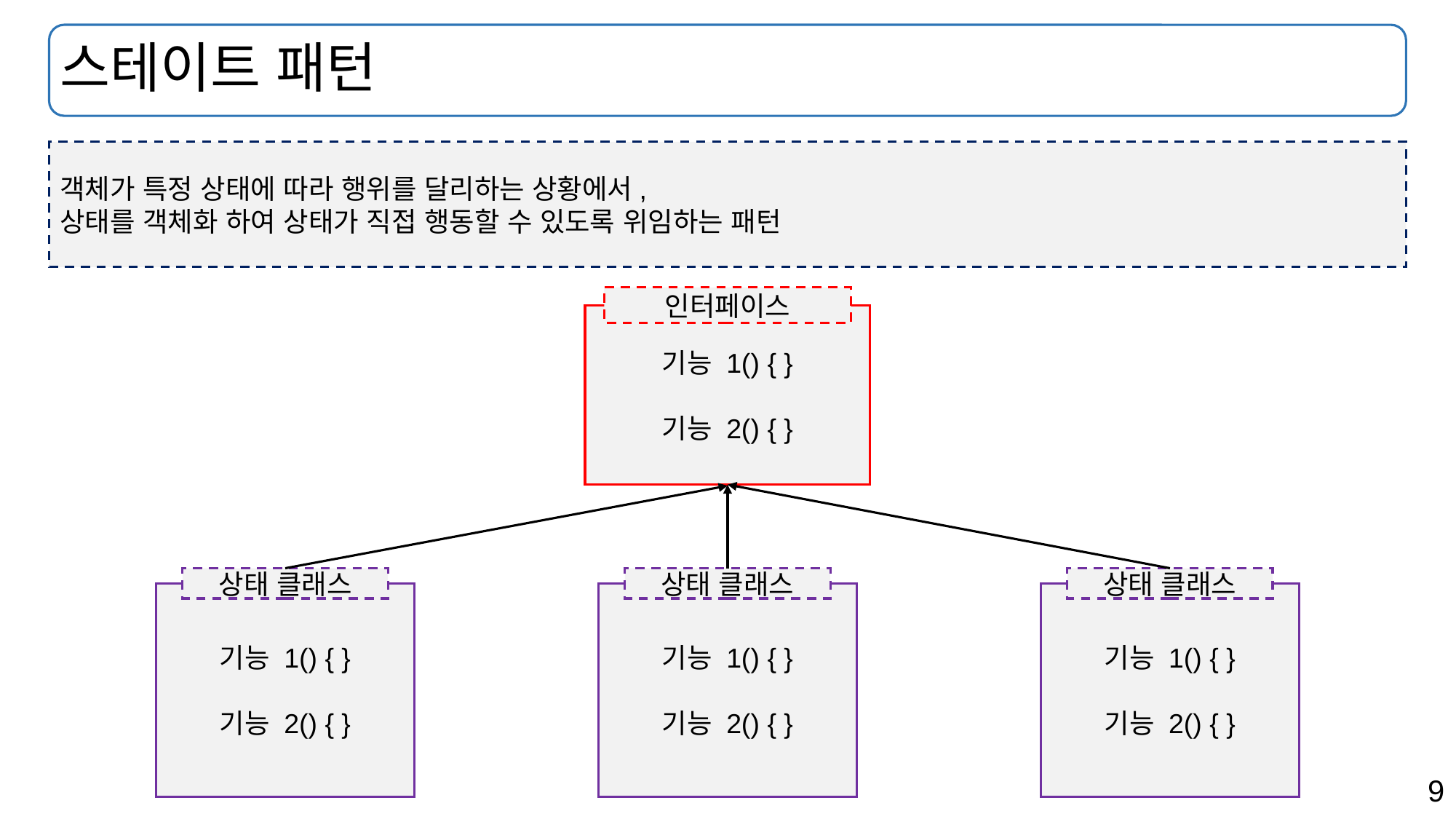

# 스테이트 패턴
객체가 특정 상태에 따라 행위를 달리하는 상황에서,
상태를 객체화 하여 상태가 직접 행동할 수 있도록 위임하는 패턴
인터페이스
기능 1() { }

기능 2() { }
상태 클래스
기능 1() { }

기능 2() { }
상태 클래스
기능 1() { }

기능 2() { }
상태 클래스
기능 1() { }

기능 2() { }